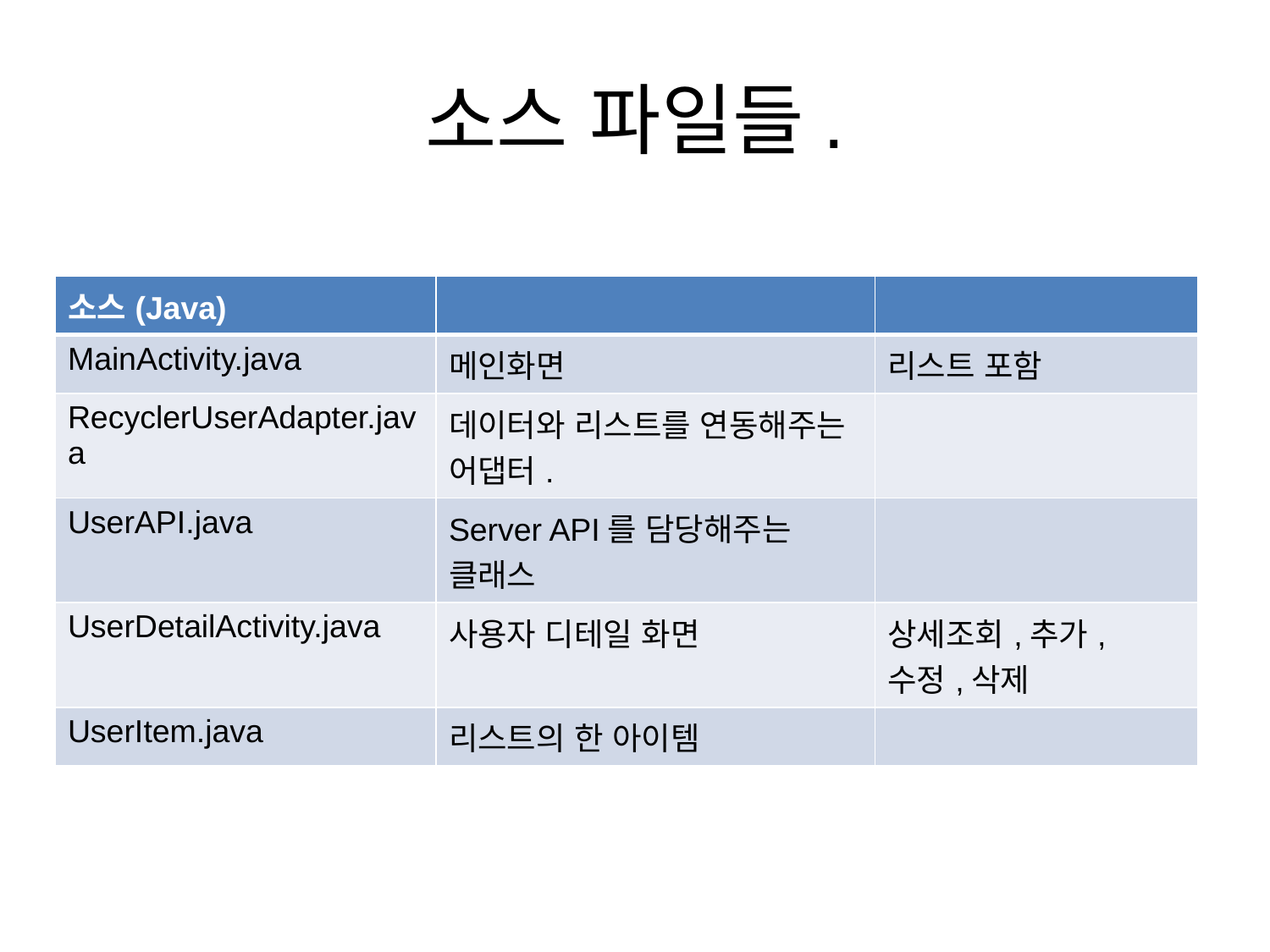

# 소스 파일들.

| 소스(Java) |  |  |
| --- | --- | --- |
| MainActivity.java | 메인화면 | 리스트 포함 |
| RecyclerUserAdapter.java | 데이터와 리스트를 연동해주는 어댑터. |  |
| UserAPI.java | Server API를 담당해주는 클래스 |  |
| UserDetailActivity.java | 사용자 디테일 화면 | 상세조회,추가, 수정,삭제 |
| UserItem.java | 리스트의 한 아이템 |  |